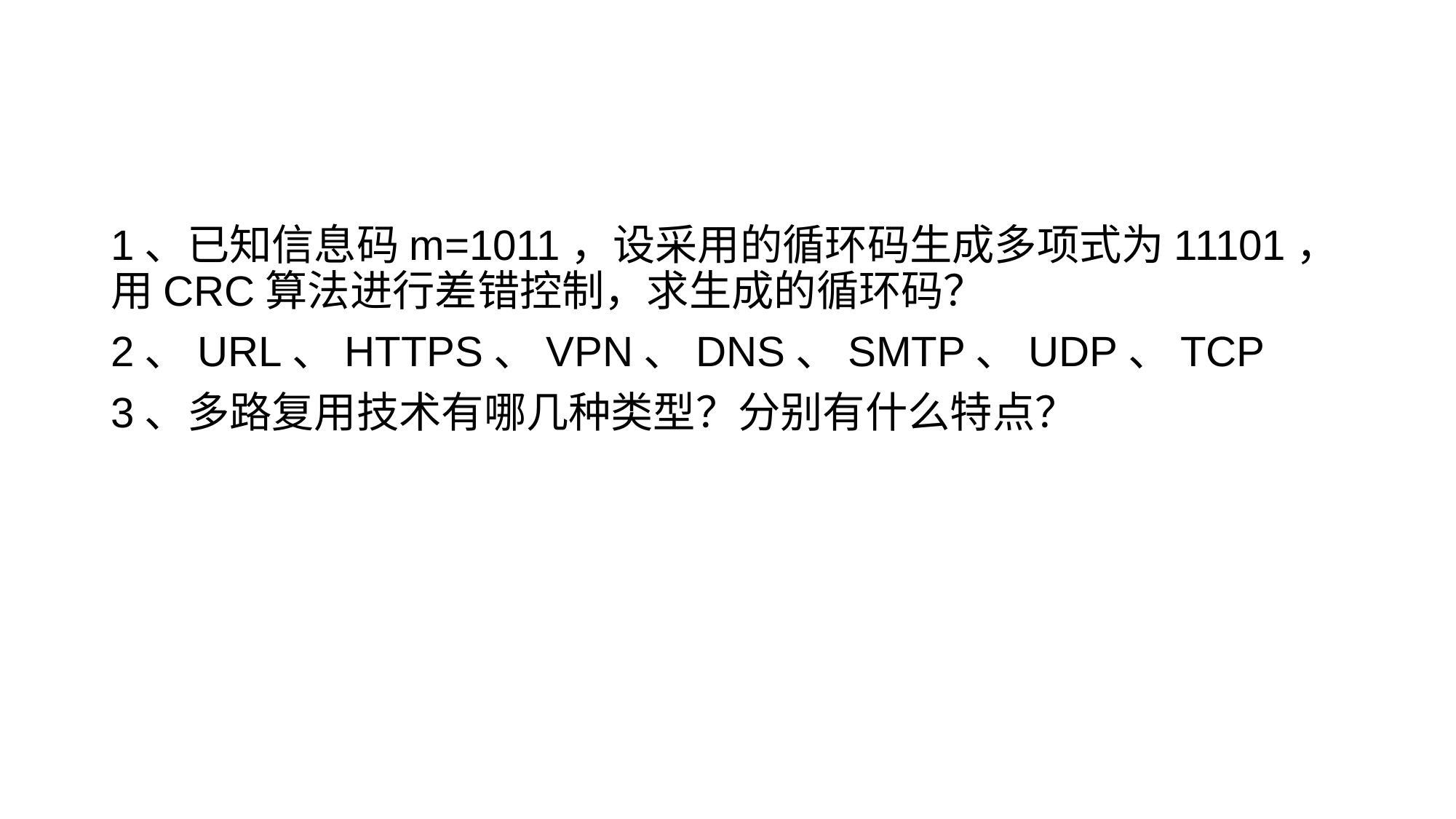

1、已知信息码m=1011，设采用的循环码生成多项式为11101，用CRC算法进行差错控制，求生成的循环码？
2、URL、HTTPS、VPN、DNS、SMTP、UDP、TCP
3、多路复用技术有哪几种类型？分别有什么特点？